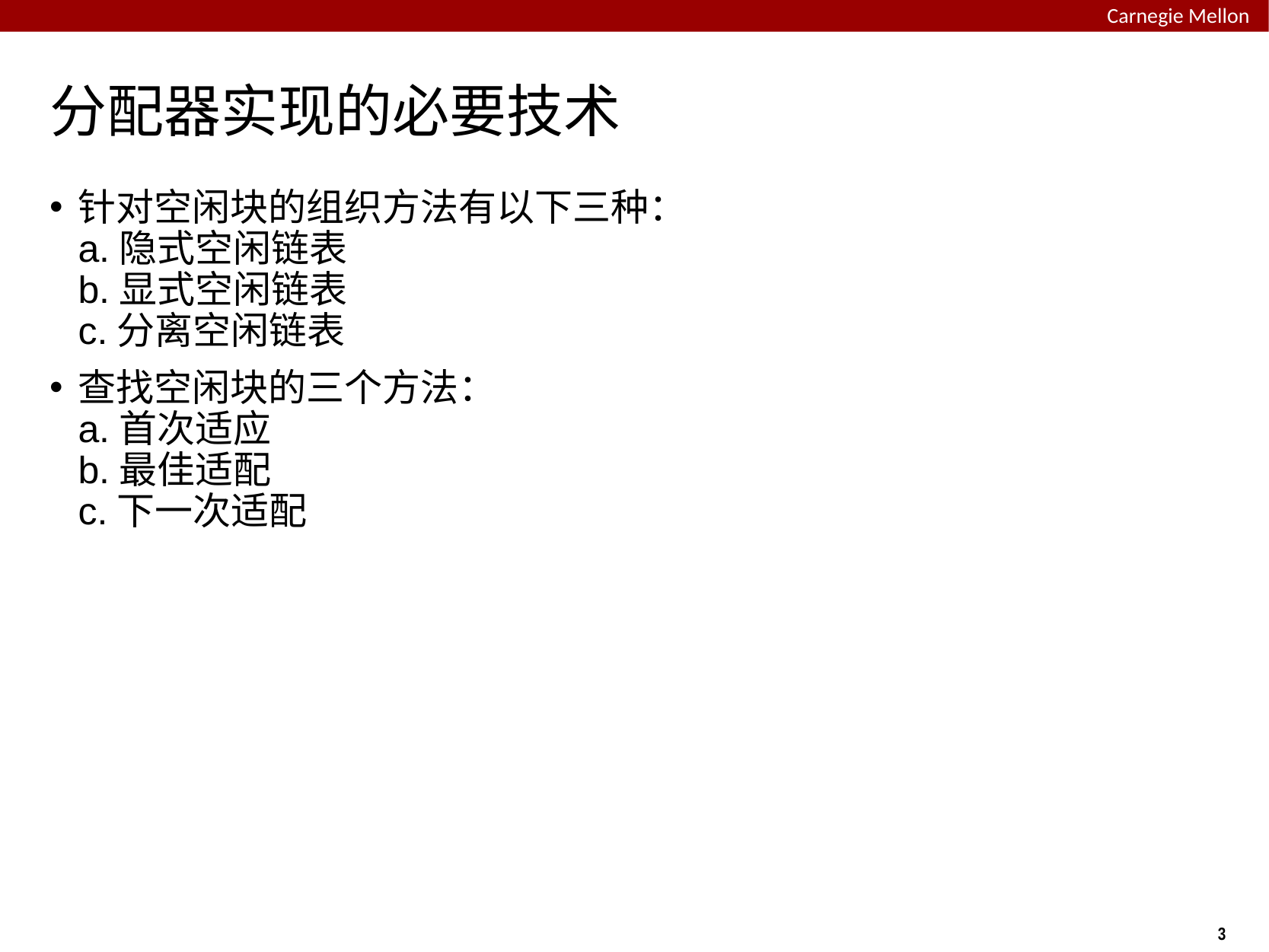

# 分配器实现的必要技术
针对空闲块的组织方法有以下三种： 
a.隐式空闲链表
b.显式空闲链表 
c.分离空闲链表
查找空闲块的三个方法： 
a.首次适应 
b.最佳适配 
c.下一次适配